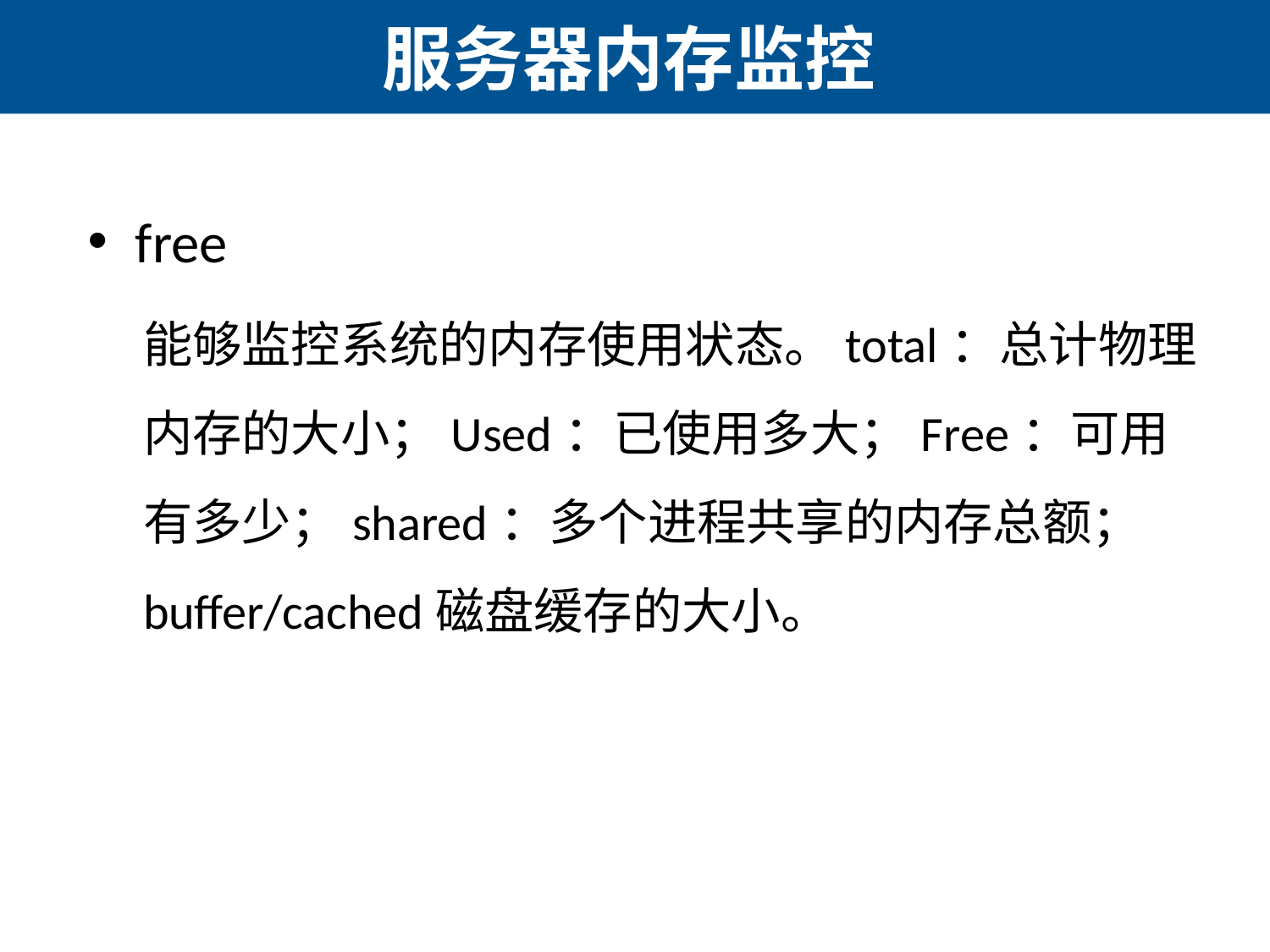

# 服务器内存监控
free
能够监控系统的内存使用状态。total：总计物理内存的大小；Used：已使用多大；Free：可用有多少；shared：多个进程共享的内存总额；buffer/cached磁盘缓存的大小。